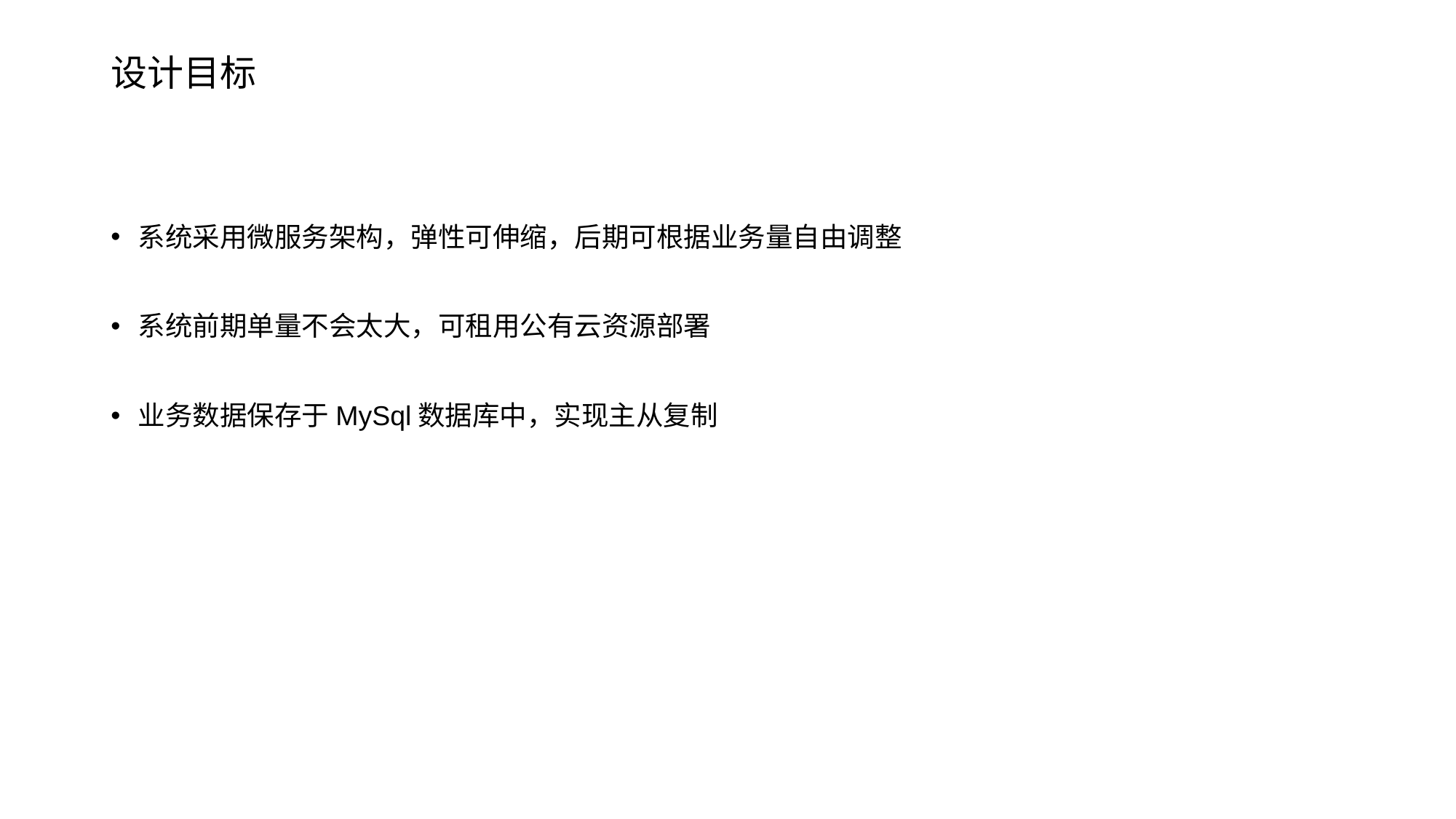

# 设计目标
系统采用微服务架构，弹性可伸缩，后期可根据业务量自由调整

系统前期单量不会太大，可租用公有云资源部署

业务数据保存于MySql数据库中，实现主从复制